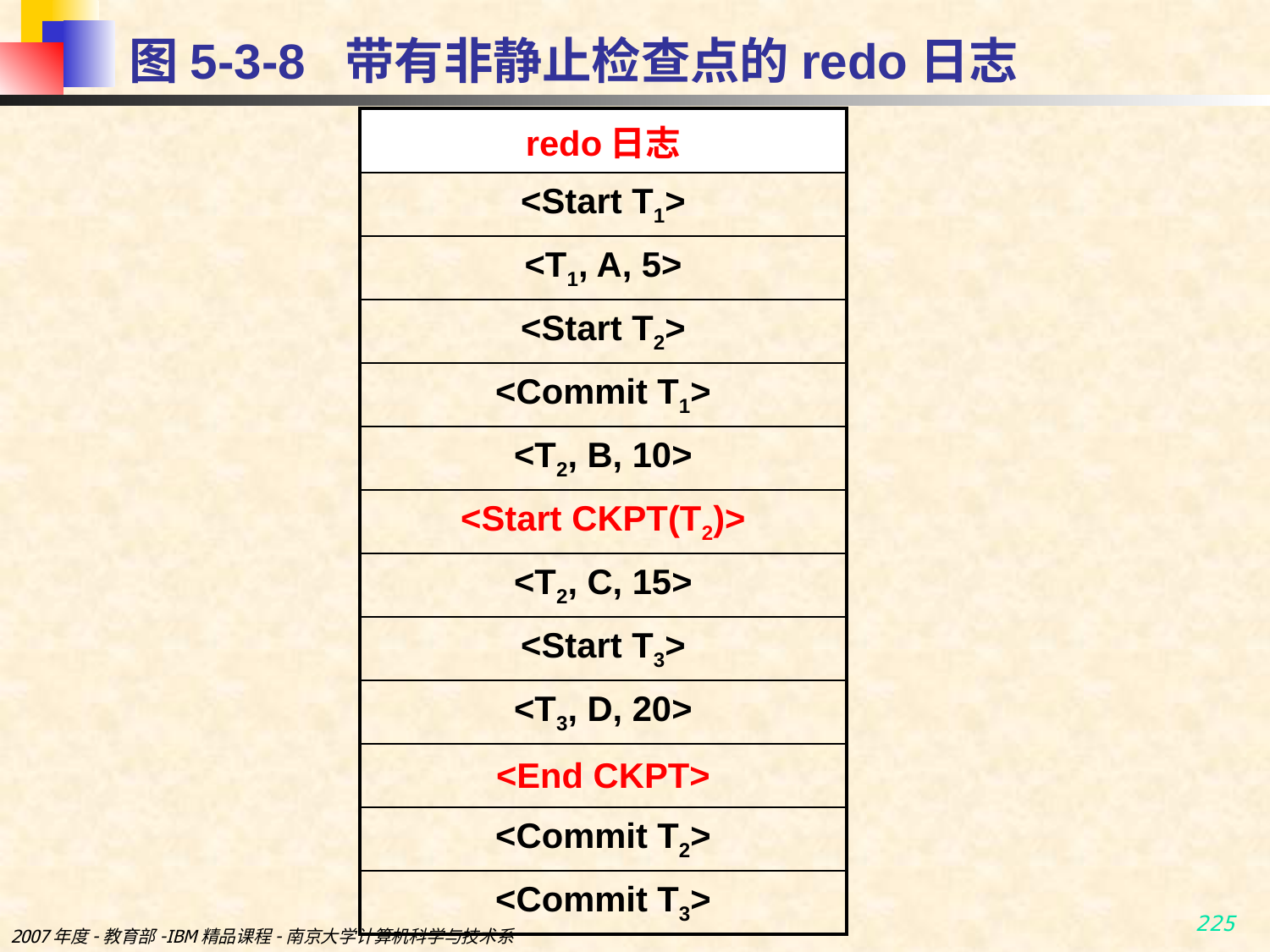

# 图5-3-8  带有非静止检查点的redo日志
| redo日志 |
| --- |
| <Start T1> |
| <T1, A, 5> |
| <Start T2> |
| <Commit T1> |
| <T2, B, 10> |
| <Start CKPT(T2)> |
| <T2, C, 15> |
| <Start T3> |
| <T3, D, 20> |
| <End CKPT> |
| <Commit T2> |
| <Commit T3> |
225